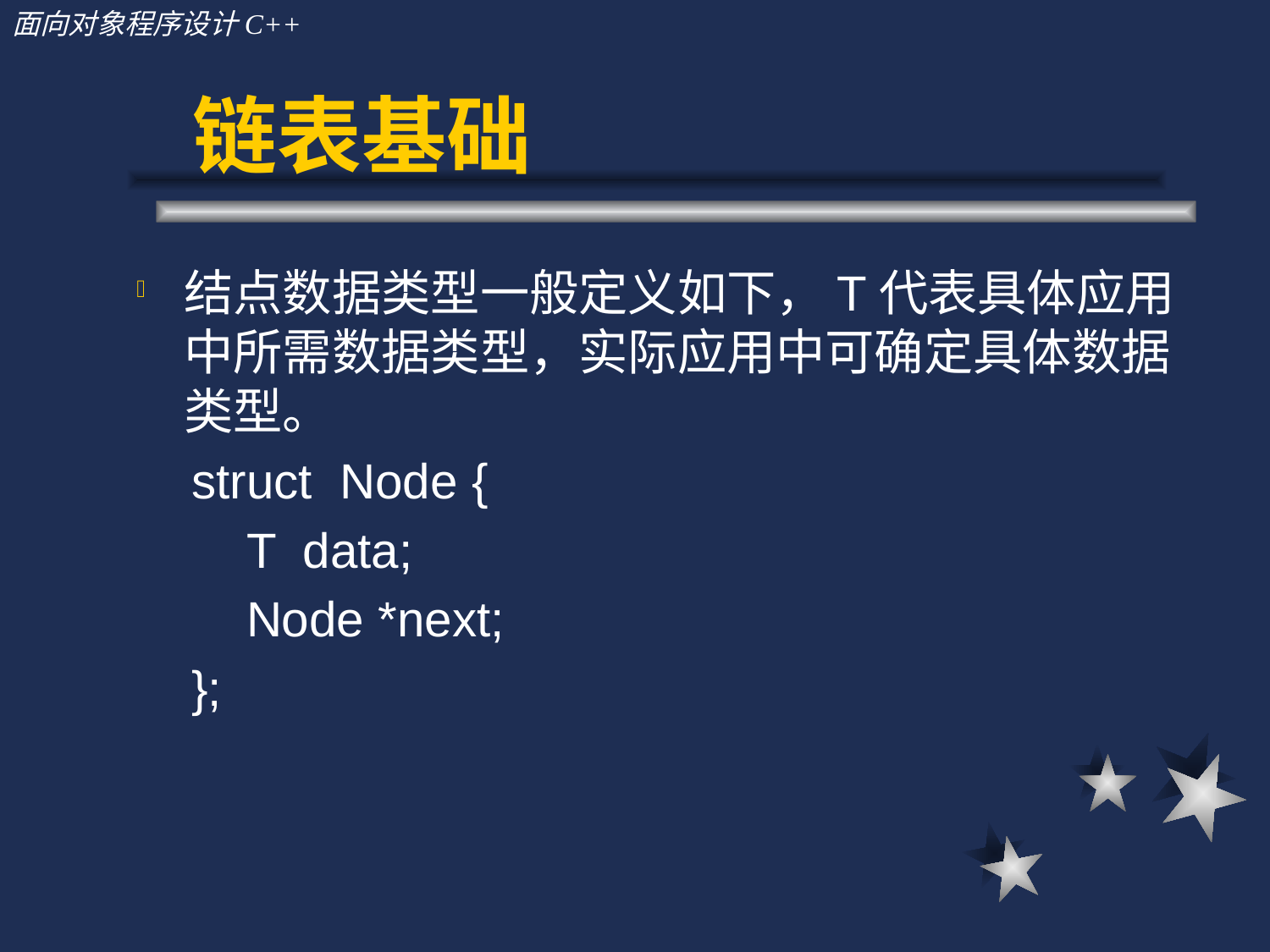

链表基础
结点数据类型一般定义如下，T代表具体应用中所需数据类型，实际应用中可确定具体数据类型。
    struct  Node {
        T  data;
        Node *next;
    };